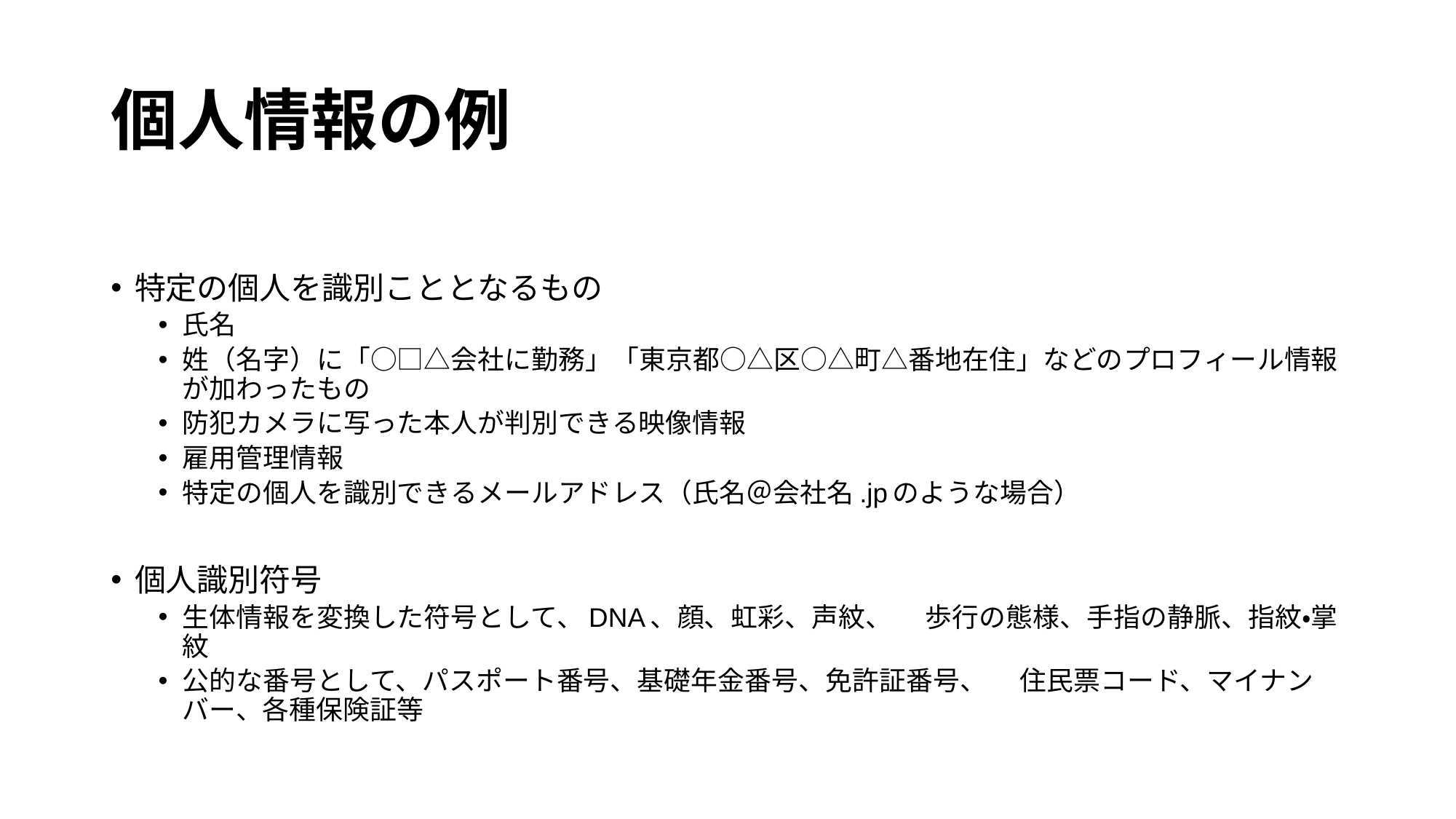

# 個人情報の例

特定の個人を識別こととなるもの
氏名
姓（名字）に「○□△会社に勤務」「東京都○△区○△町△番地在住」などのプロフィール情報が加わったもの
防犯カメラに写った本人が判別できる映像情報
雇用管理情報
特定の個人を識別できるメールアドレス（氏名＠会社名.jpのような場合）

個人識別符号
生体情報を変換した符号として、DNA、顔、虹彩、声紋、 　歩行の態様、手指の静脈、指紋・掌紋
公的な番号として、パスポート番号、基礎年金番号、免許証番号、 　住民票コード、マイナンバー、各種保険証等